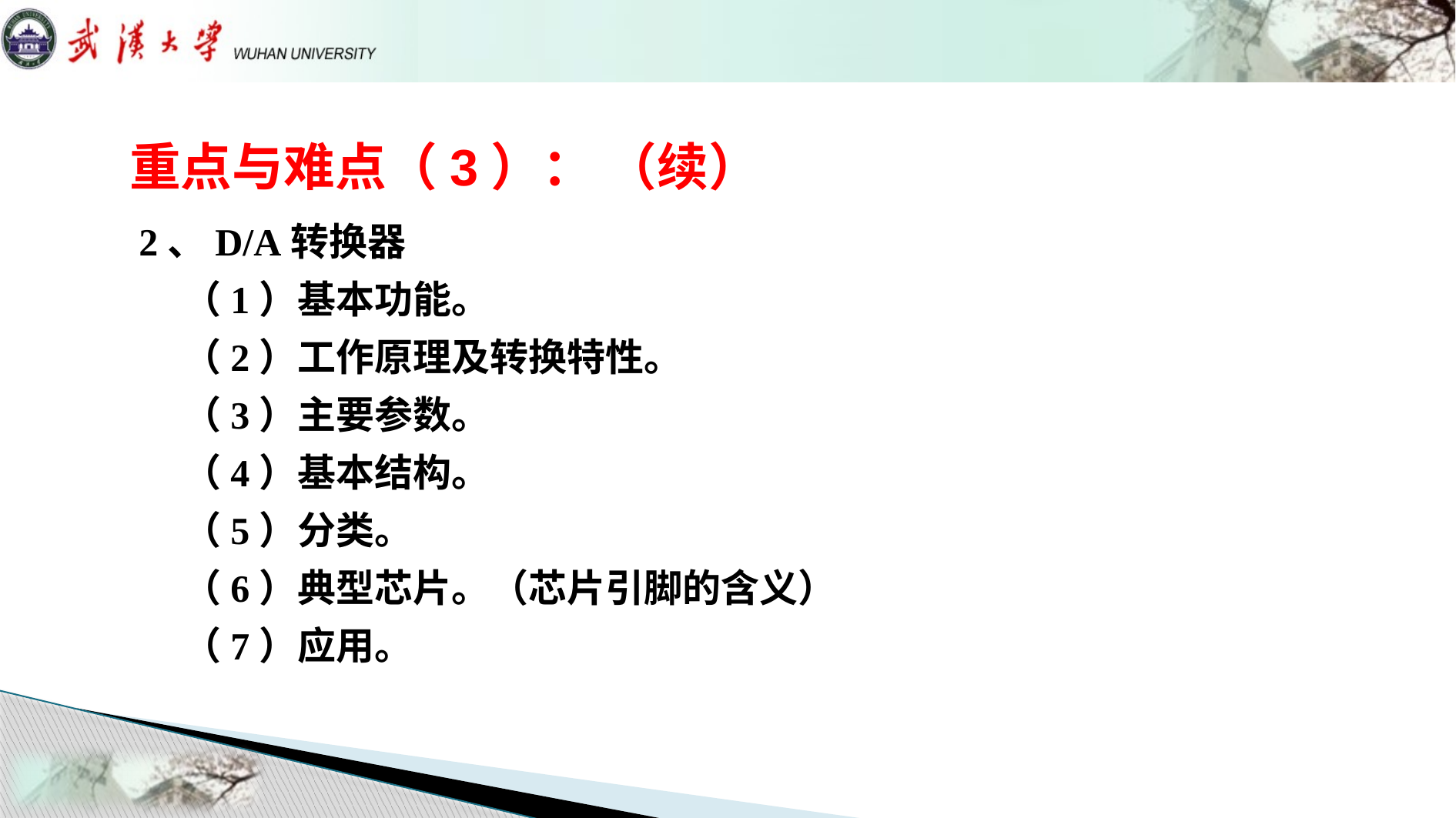

# 重点与难点（3）： （续）
2、D/A转换器
    （1）基本功能。
    （2）工作原理及转换特性。
    （3）主要参数。
    （4）基本结构。
    （5）分类。
    （6）典型芯片。（芯片引脚的含义）
    （7）应用。